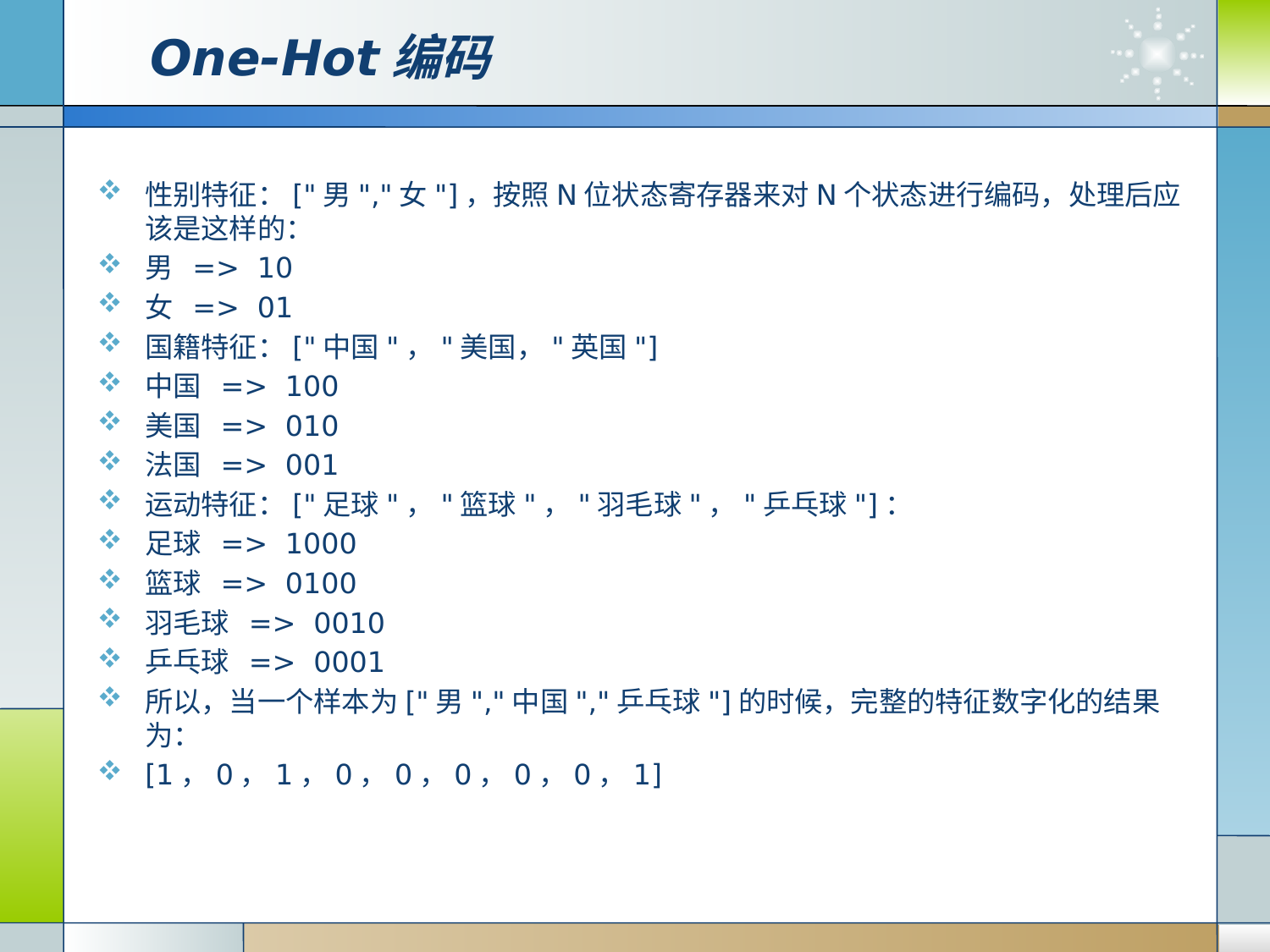

# One-Hot编码
性别特征：["男","女"]，按照N位状态寄存器来对N个状态进行编码，处理后应该是这样的：
男  =>  10
女  =>  01
国籍特征：["中国"，"美国，"英国"]
中国  =>  100
美国  =>  010
法国  =>  001
运动特征：["足球"，"篮球"，"羽毛球"，"乒乓球"]：
足球  =>  1000
篮球  =>  0100
羽毛球  =>  0010
乒乓球  =>  0001
所以，当一个样本为["男","中国","乒乓球"]的时候，完整的特征数字化的结果为：
[1，0，1，0，0，0，0，0，1]

18